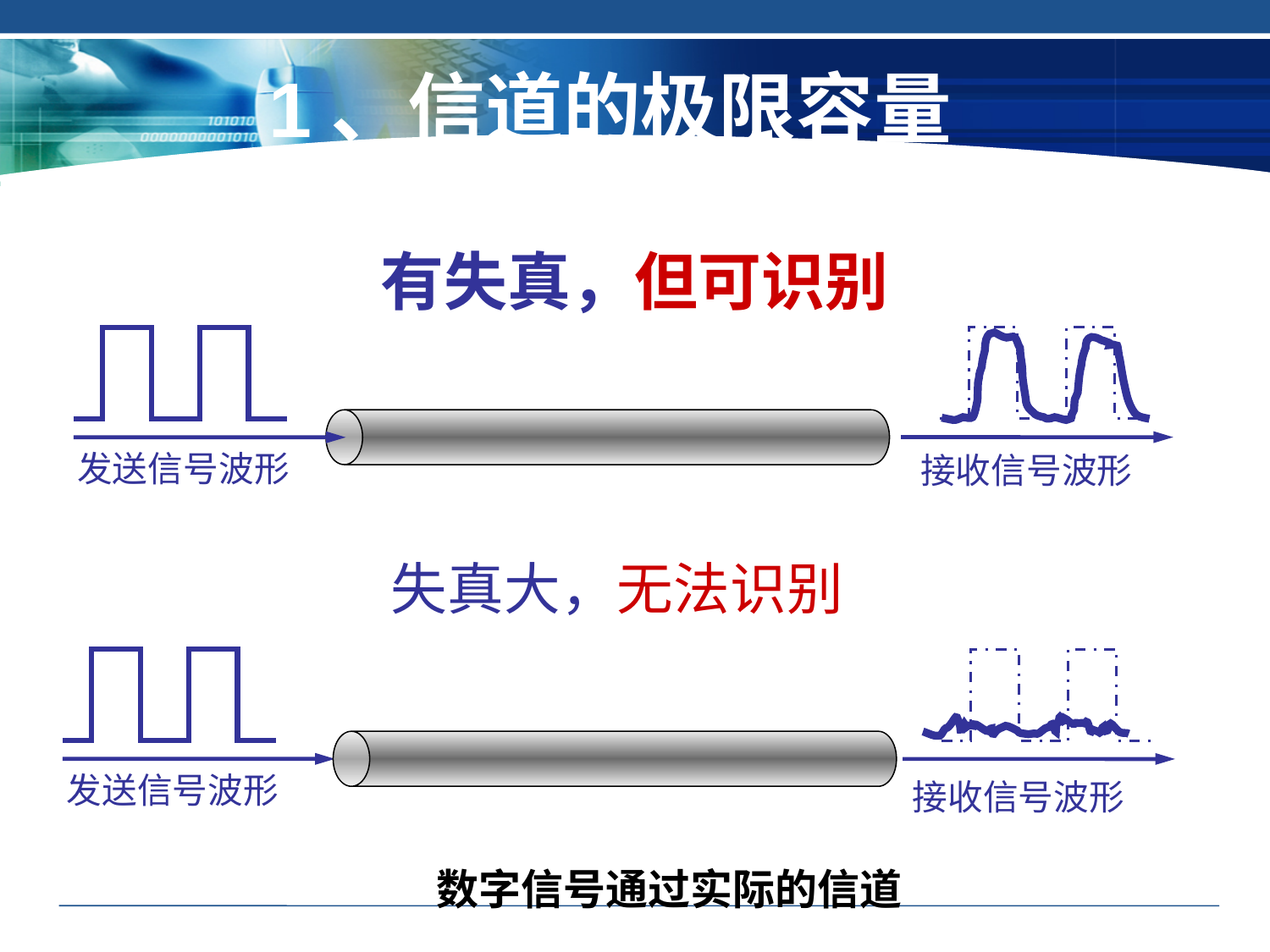

1、信道的极限容量
有失真，但可识别

发送信号波形

接收信号波形
失真大，无法识别

发送信号波形

接收信号波形

# 数字信号通过实际的信道